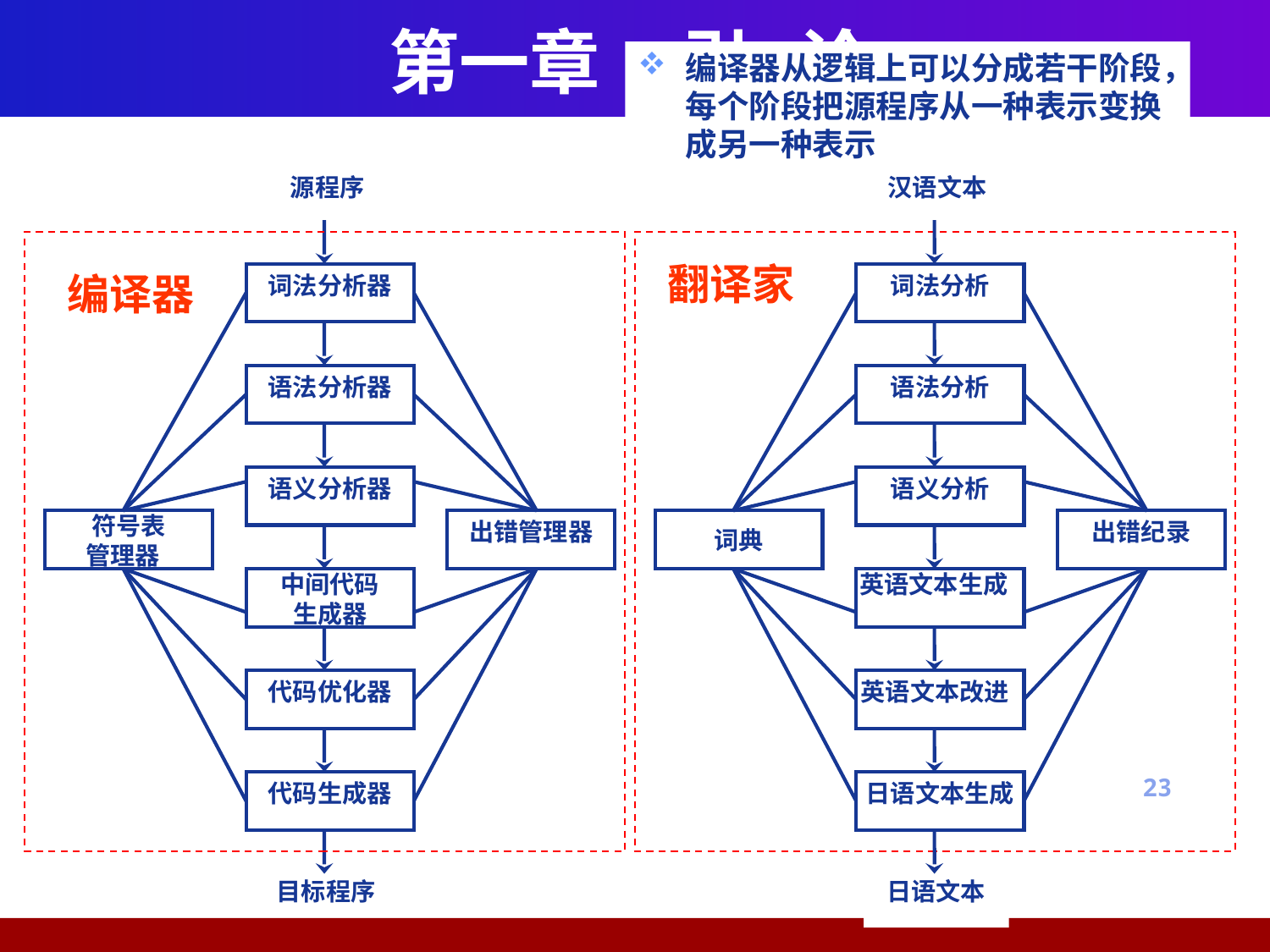

# 第一章     引   论
编译器从逻辑上可以分成若干阶段，每个阶段把源程序从一种表示变换成另一种表示
源程序

词法分析器

语法分析器

语义分析器

符号表
管理器

出错管理器

中间代码
生成器

代码优化器

代码生成器

目标程序
汉语文本

词法分析

语法分析

语义分析

词典
出错纪录

英语文本生成

英语文本改进

日语文本生成

日语文本

翻译家
编译器
23